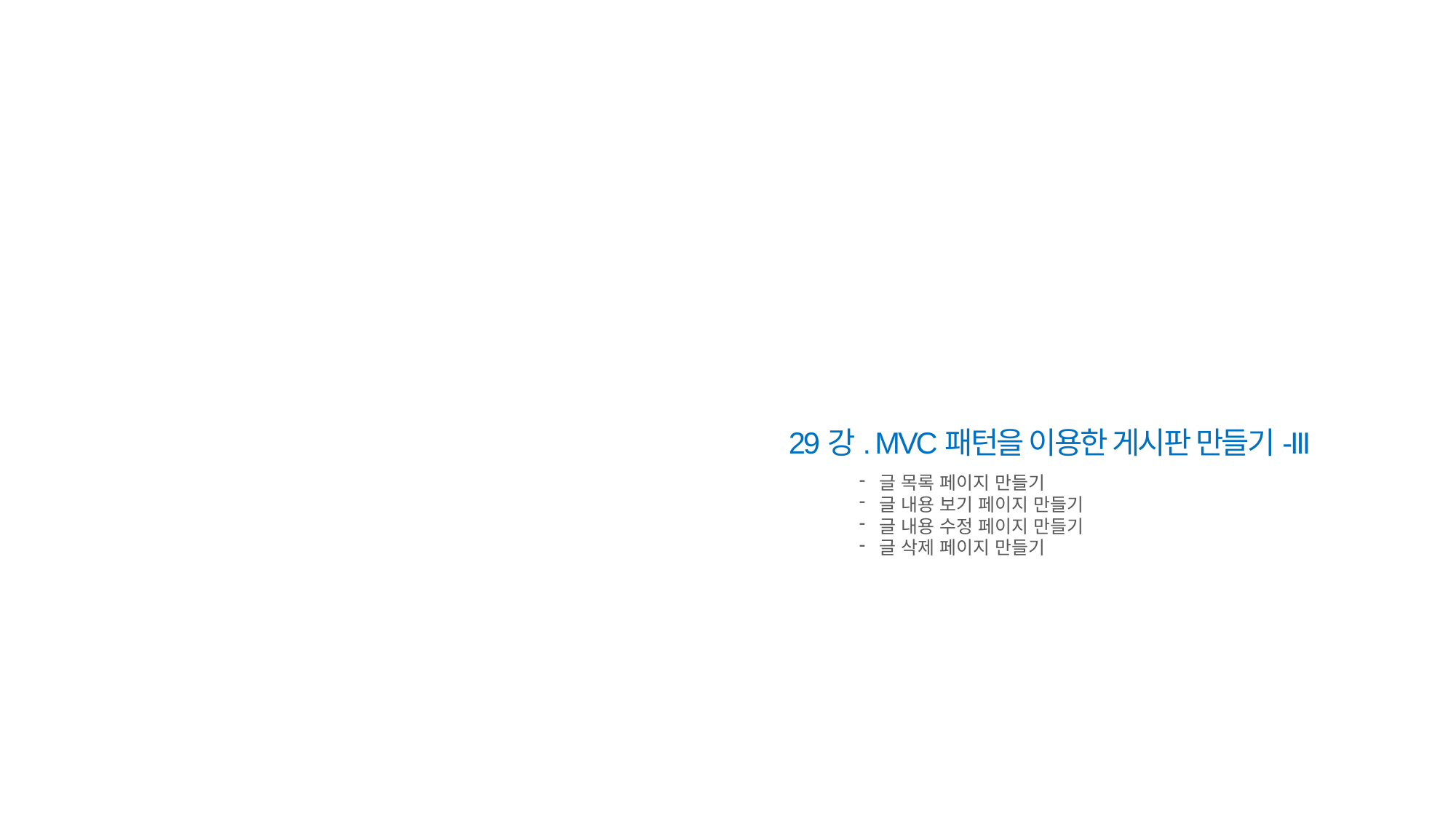

29강. MVC패턴을 이용한 게시판 만들기-III
글 목록 페이지 만들기
글 내용 보기 페이지 만들기
글 내용 수정 페이지 만들기
글 삭제 페이지 만들기